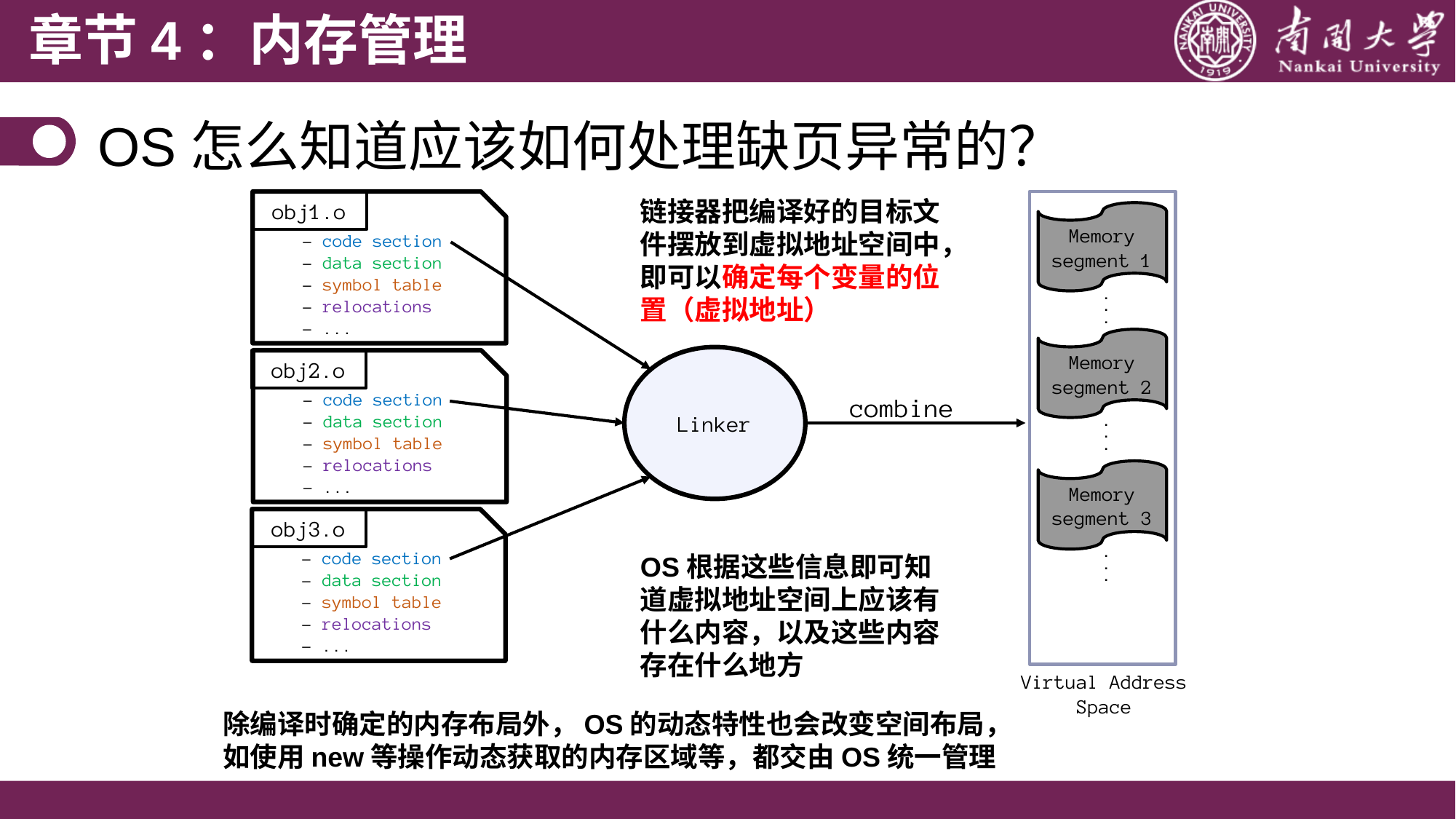

章节4：内存管理
OS怎么知道应该如何处理缺页异常的？
链接器把编译好的目标文件摆放到虚拟地址空间中，即可以确定每个变量的位置（虚拟地址）
obj1.o

- code section
- data section
- symbol table
- relocations
- ...
Memory segment 1
..
.
Memory segment 2
Linker
obj2.o
- code section
- data section
- symbol table
- relocations
- ...
combine
..
.
Memory segment 3
obj3.o
- code section
- data section
- symbol table
- relocations
- ...
OS根据这些信息即可知道虚拟地址空间上应该有什么内容，以及这些内容存在什么地方
..
.
Virtual Address Space
除编译时确定的内存布局外，OS的动态特性也会改变空间布局，如使用new等操作动态获取的内存区域等，都交由OS统一管理